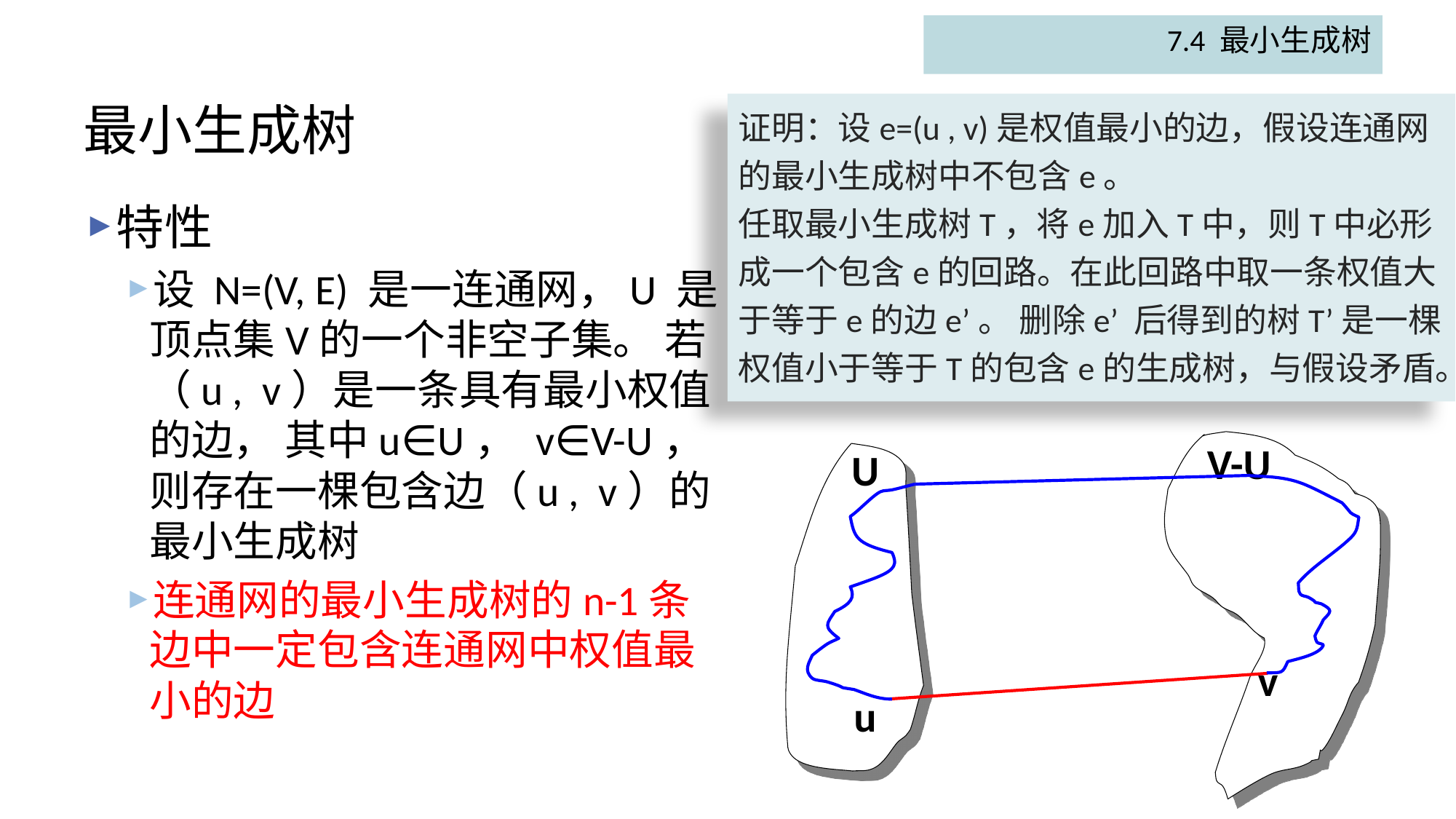

7.4 最小生成树
# 最小生成树
证明：设e=(u , v)是权值最小的边，假设连通网的最小生成树中不包含e。
任取最小生成树T，将e加入T中，则T中必形成一个包含e的回路。在此回路中取一条权值大于等于e的边e’。 删除e’ 后得到的树T’是一棵权值小于等于T的包含e的生成树，与假设矛盾。
特性
设 N=(V, E) 是一连通网，U 是顶点集V的一个非空子集。 若（u ,  v）是一条具有最小权值的边， 其中u∈U， v∈V-U， 则存在一棵包含边（u ,  v）的最小生成树
连通网的最小生成树的n-1条边中一定包含连通网中权值最小的边
V-U

      v

U

     u